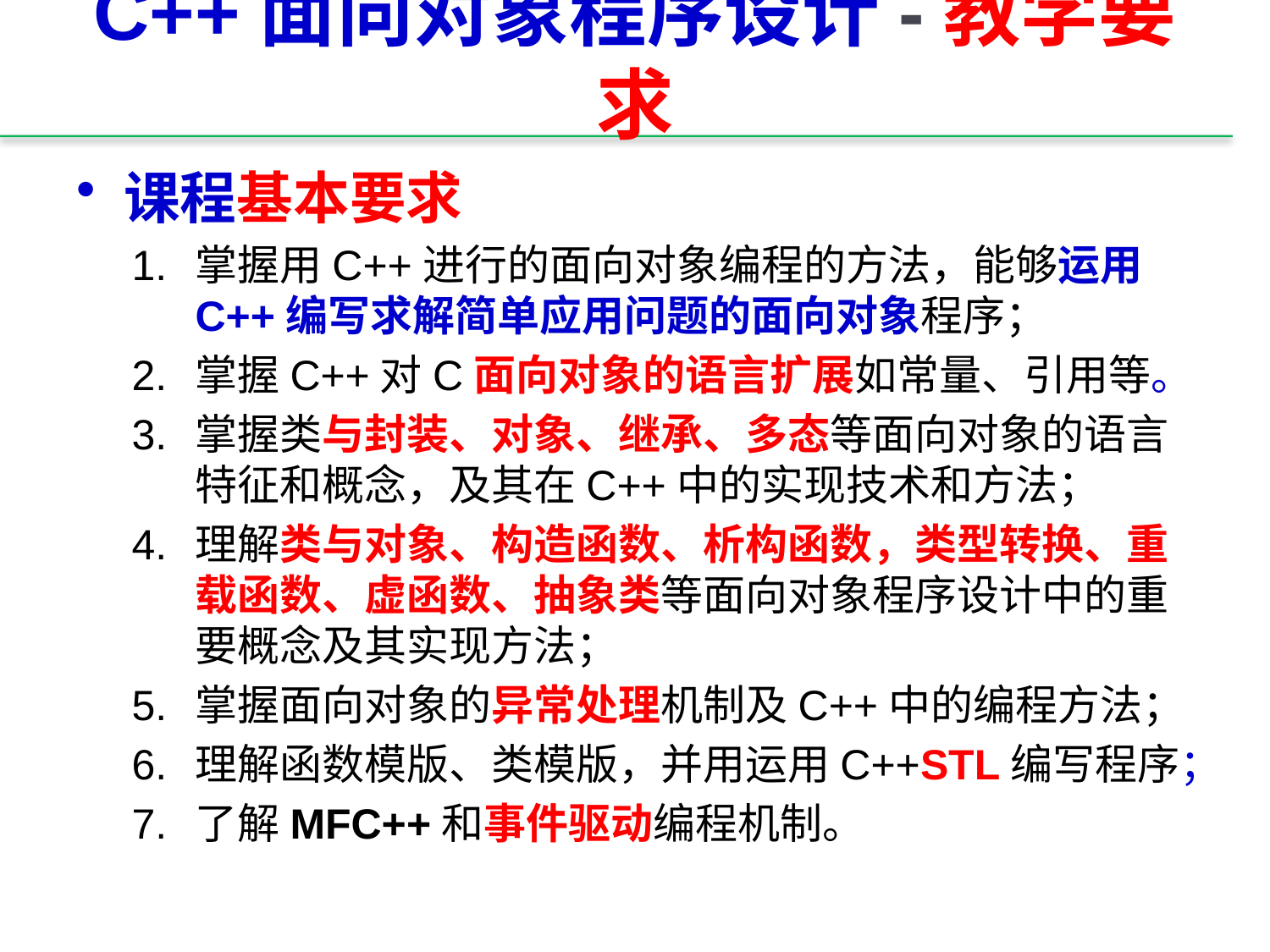

# C++面向对象程序设计-教学要求
课程基本要求
掌握用C++进行的面向对象编程的方法，能够运用C++编写求解简单应用问题的面向对象程序；
掌握C++对C面向对象的语言扩展如常量、引用等。
掌握类与封装、对象、继承、多态等面向对象的语言特征和概念，及其在C++中的实现技术和方法；
理解类与对象、构造函数、析构函数，类型转换、重载函数、虚函数、抽象类等面向对象程序设计中的重要概念及其实现方法；
掌握面向对象的异常处理机制及C++中的编程方法；
理解函数模版、类模版，并用运用C++STL编写程序；
了解MFC++和事件驱动编程机制。